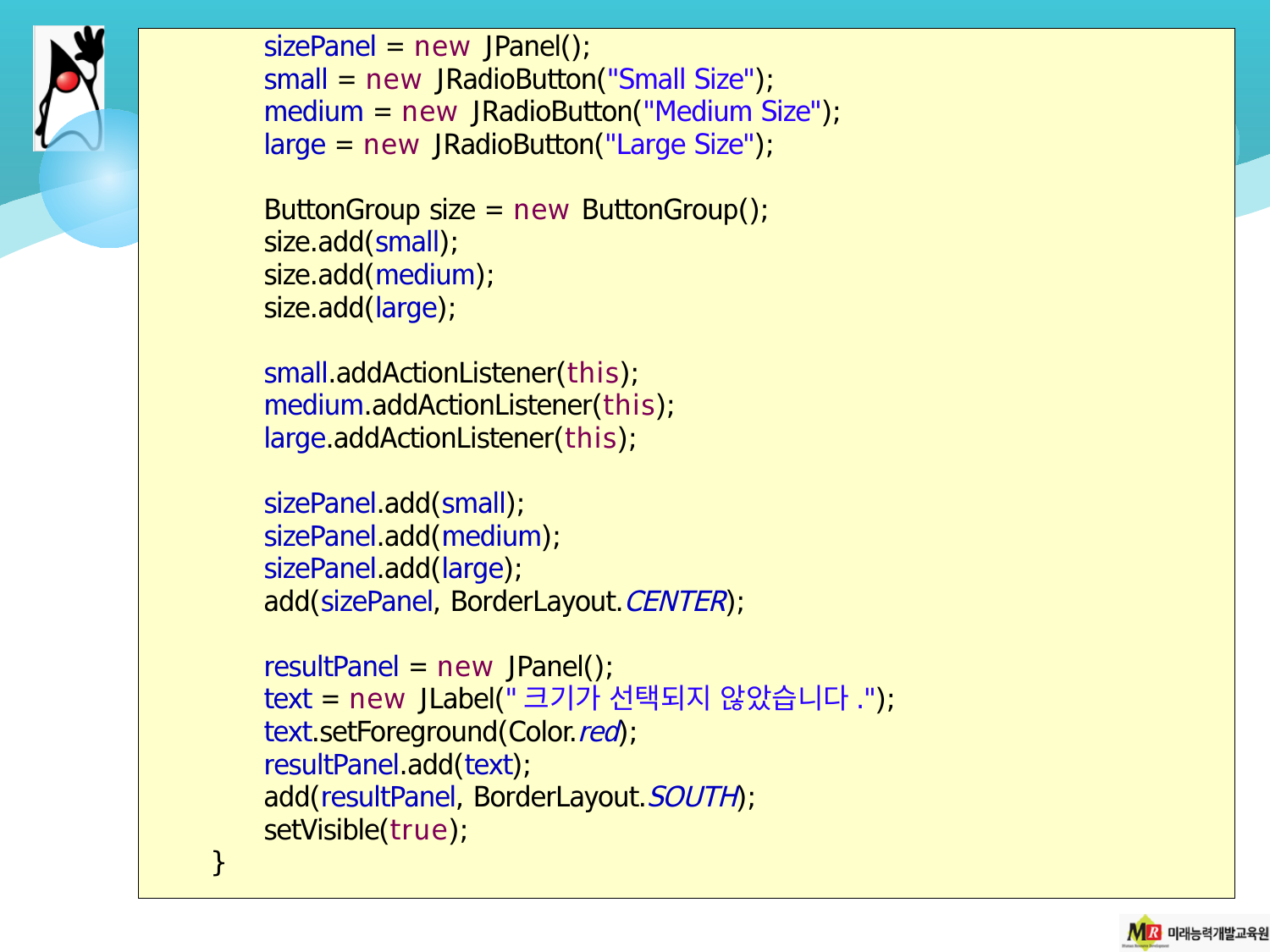

sizePanel = new JPanel();
             small = new JRadioButton("Small Size");
             medium = new JRadioButton("Medium Size");
             large = new JRadioButton("Large Size");

             ButtonGroup size = new ButtonGroup();
             size.add(small);
             size.add(medium);
             size.add(large);

             small.addActionListener(this);
             medium.addActionListener(this);
             large.addActionListener(this);

             sizePanel.add(small);
             sizePanel.add(medium);
             sizePanel.add(large);
             add(sizePanel, BorderLayout.CENTER);

             resultPanel = new JPanel();
             text = new JLabel("크기가 선택되지 않았습니다.");
             text.setForeground(Color.red);
             resultPanel.add(text);
             add(resultPanel, BorderLayout.SOUTH);
             setVisible(true);
       }